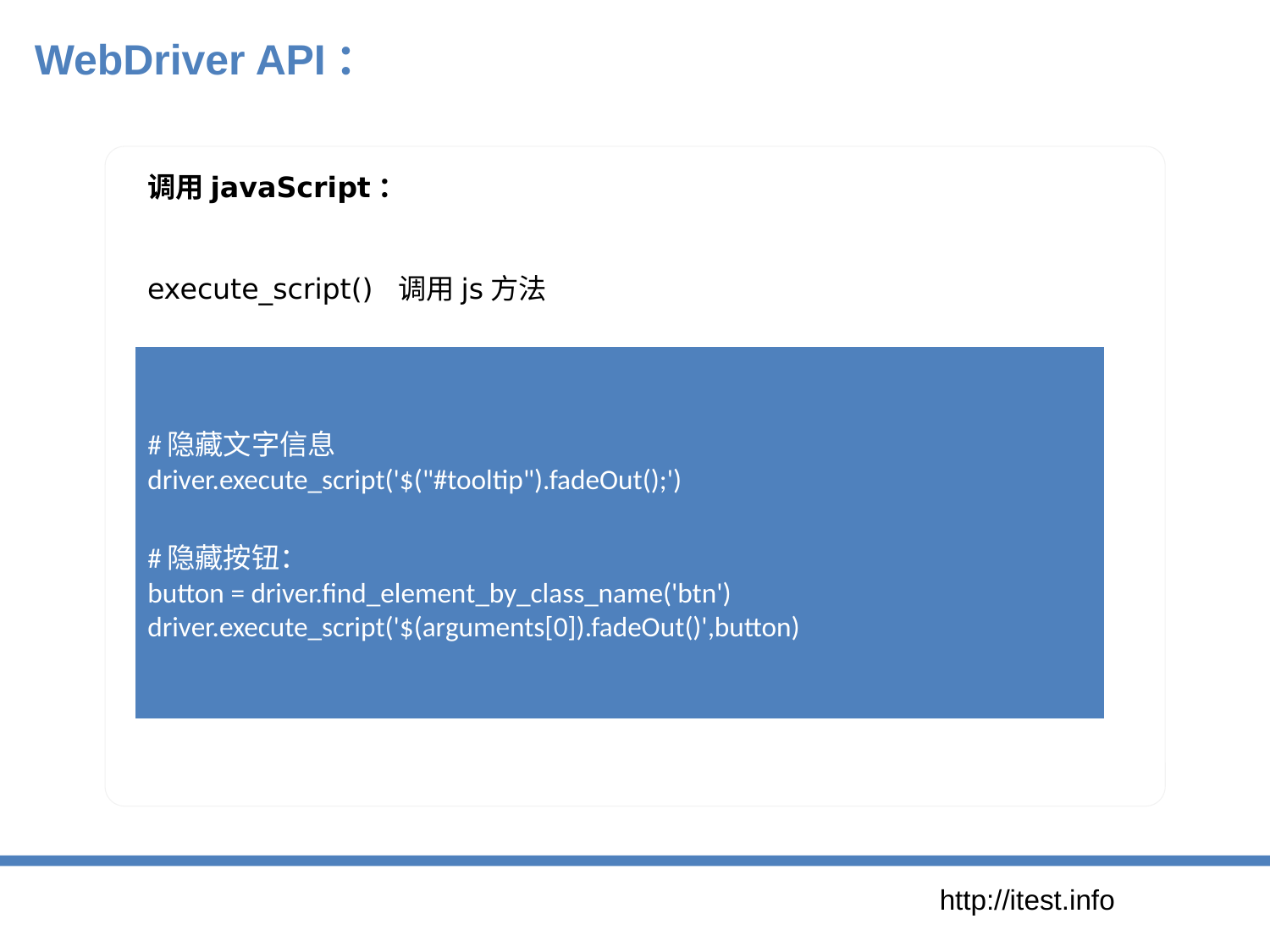

WebDriver API：

调用javaScript：

execute_script()  调用js方法

| #隐藏文字信息 driver.execute\_script('$("#tooltip").fadeOut();') #隐藏按钮： button = driver.find\_element\_by\_class\_name('btn') driver.execute\_script('$(arguments[0]).fadeOut()',button) |
| --- |

http://itest.info